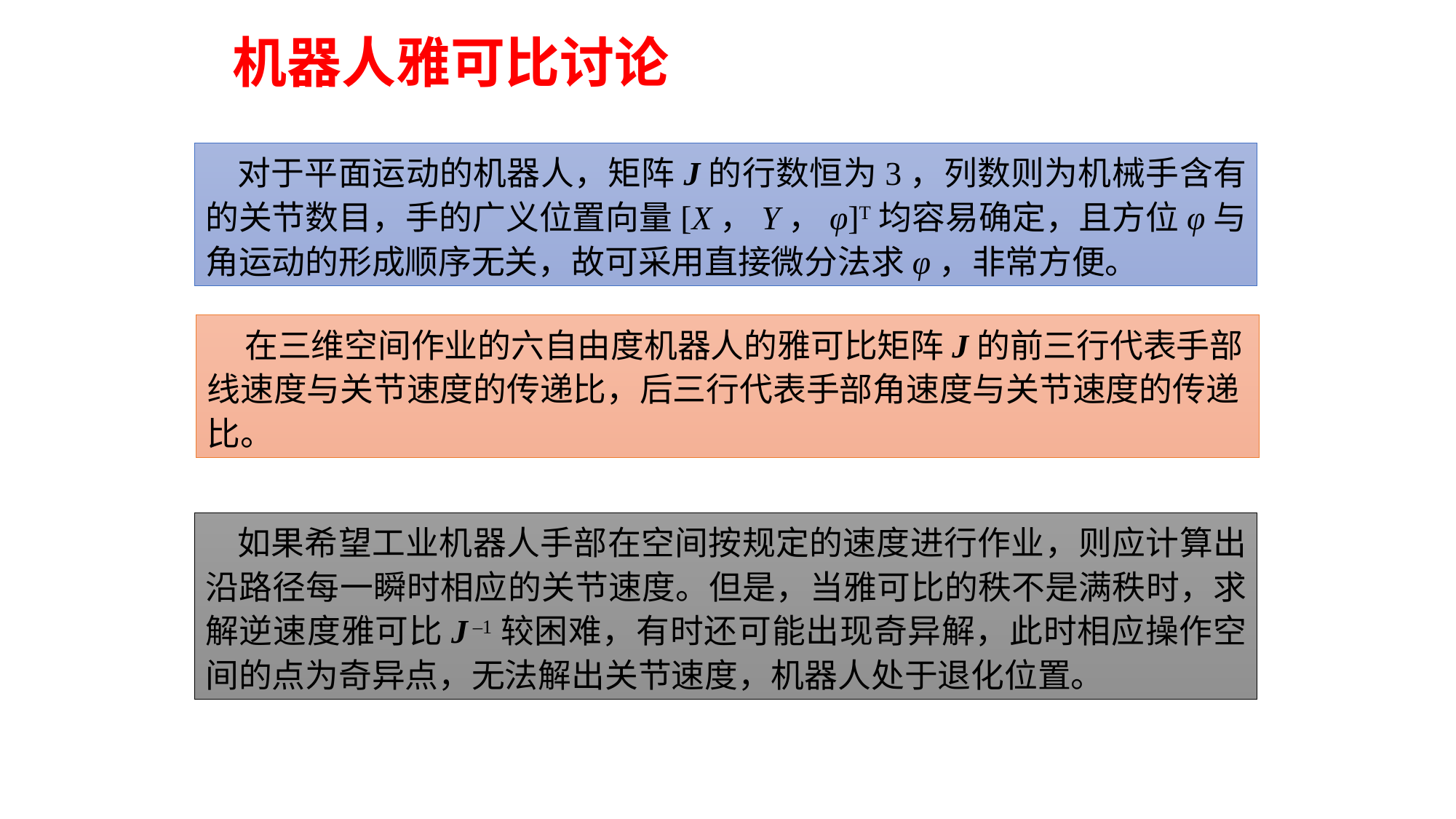

机器人雅可比讨论
对于平面运动的机器人，矩阵J的行数恒为3，列数则为机械手含有的关节数目，手的广义位置向量[X，Y，φ]T均容易确定，且方位φ与角运动的形成顺序无关，故可采用直接微分法求φ，非常方便。
    在三维空间作业的六自由度机器人的雅可比矩阵J的前三行代表手部线速度与关节速度的传递比，后三行代表手部角速度与关节速度的传递比。
如果希望工业机器人手部在空间按规定的速度进行作业，则应计算出沿路径每一瞬时相应的关节速度。但是，当雅可比的秩不是满秩时，求解逆速度雅可比J –1较困难，有时还可能出现奇异解，此时相应操作空间的点为奇异点，无法解出关节速度，机器人处于退化位置。